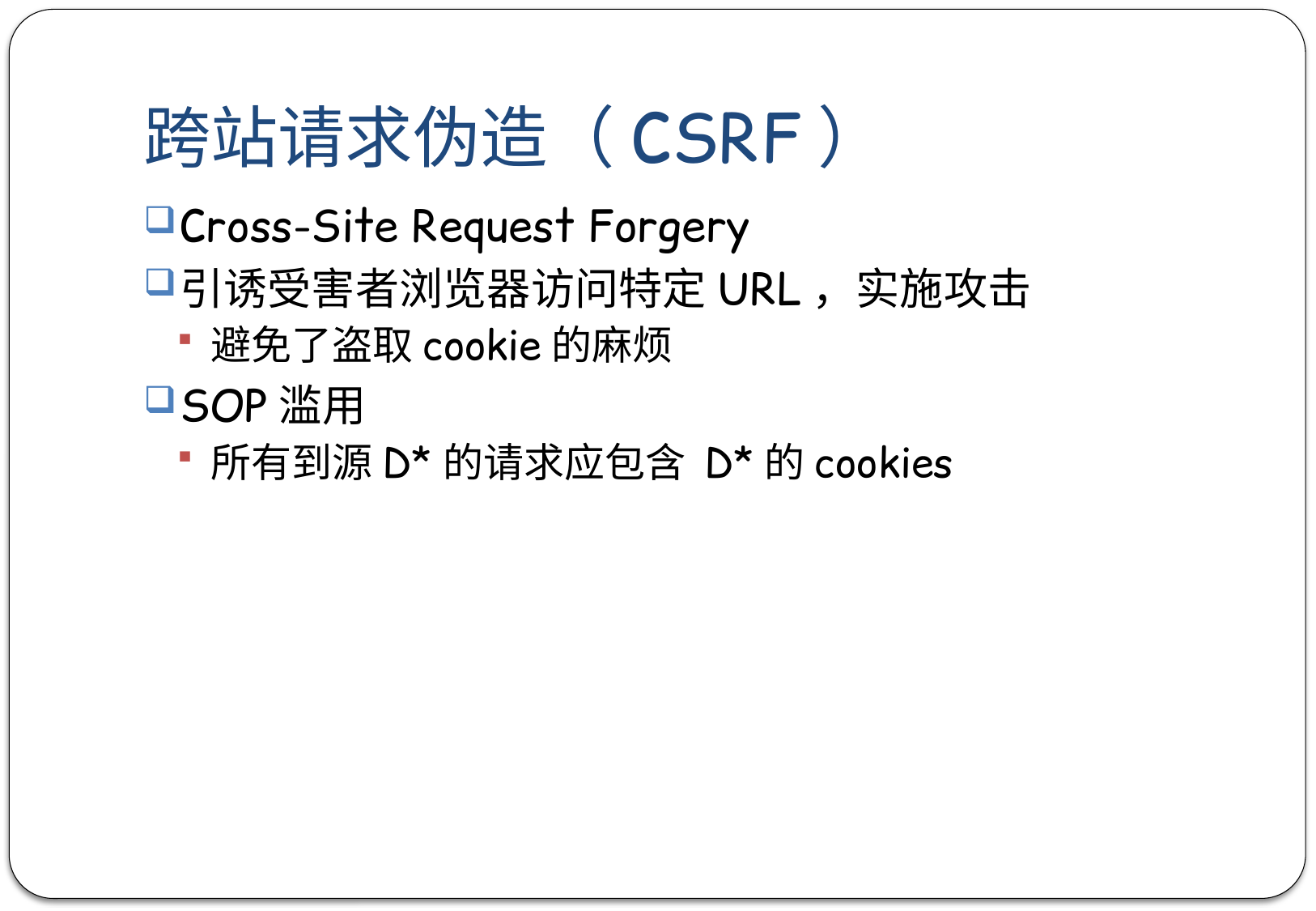

# 跨站请求伪造（CSRF）
Cross-Site Request Forgery
引诱受害者浏览器访问特定URL，实施攻击
避免了盗取cookie的麻烦
SOP滥用
所有到源D*的请求应包含 D*的cookies